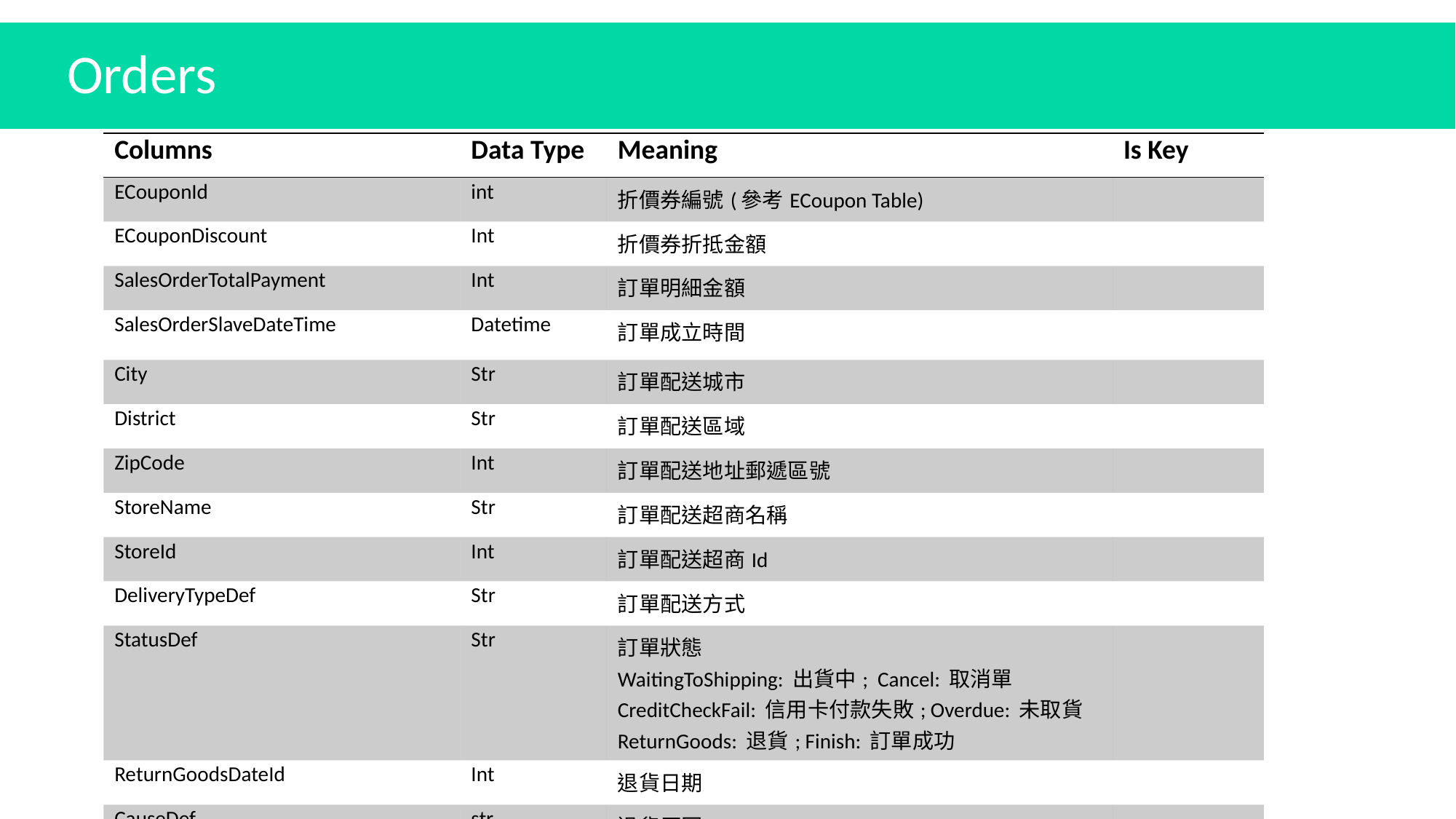

Orders

| Columns | Data Type | Meaning | Is Key |
| --- | --- | --- | --- |
| ECouponId | int | 折價券編號(參考ECoupon Table) |  |
| ECouponDiscount | Int | 折價券折抵金額 |  |
| SalesOrderTotalPayment | Int | 訂單明細金額 |  |
| SalesOrderSlaveDateTime | Datetime | 訂單成立時間 |  |
| City | Str | 訂單配送城市 |  |
| District | Str | 訂單配送區域 |  |
| ZipCode | Int | 訂單配送地址郵遞區號 |  |
| StoreName | Str | 訂單配送超商名稱 |  |
| StoreId | Int | 訂單配送超商Id |  |
| DeliveryTypeDef | Str | 訂單配送方式 |  |
| StatusDef | Str | 訂單狀態 WaitingToShipping: 出貨中; Cancel: 取消單 CreditCheckFail: 信用卡付款失敗; Overdue: 未取貨 ReturnGoods: 退貨; Finish: 訂單成功 |  |
| ReturnGoodsDateId | Int | 退貨日期 |  |
| CauseDef | str | 退貨原因 |  |